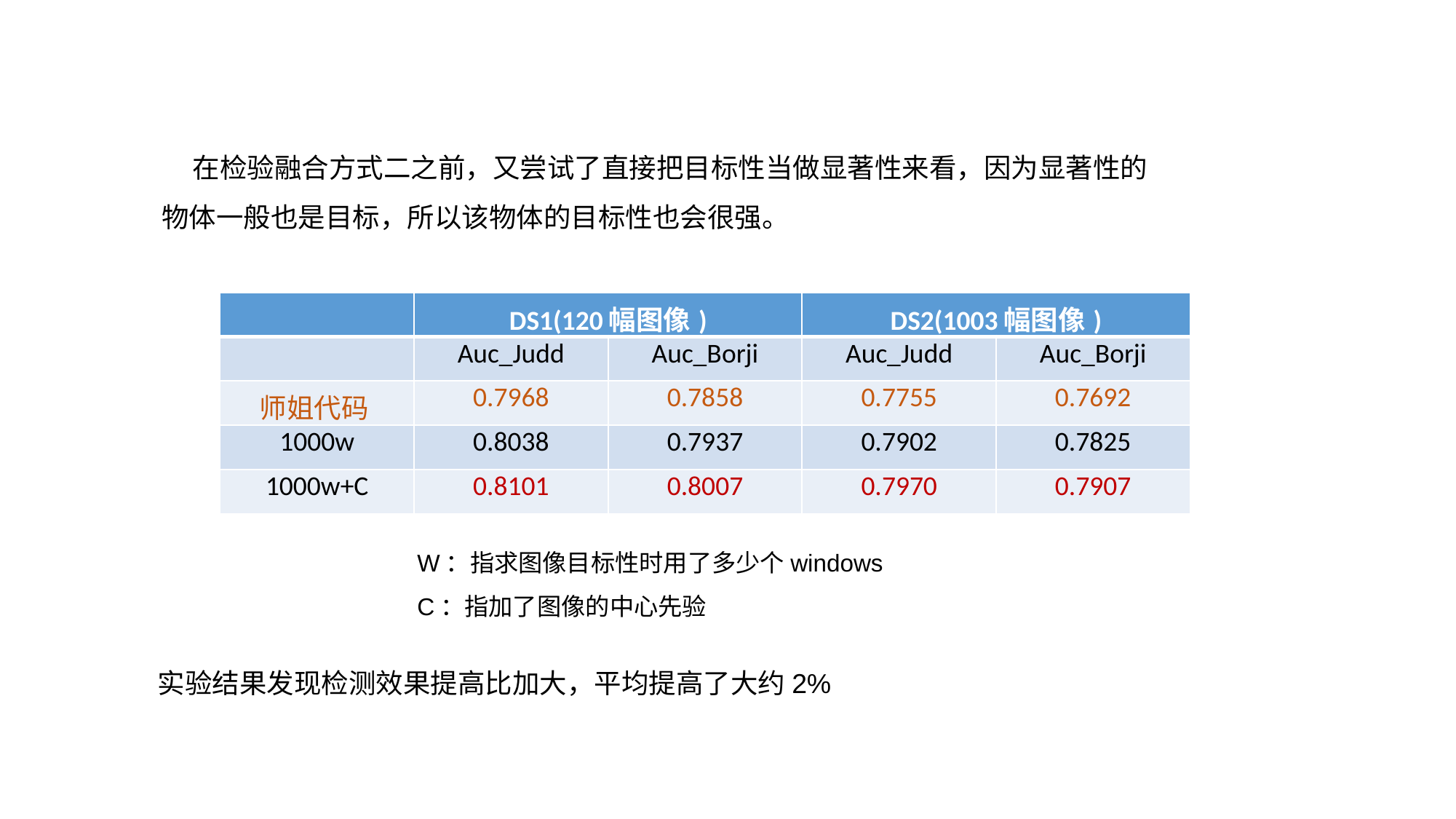

在检验融合方式二之前，又尝试了直接把目标性当做显著性来看，因为显著性的物体一般也是目标，所以该物体的目标性也会很强。
|  | DS1(120幅图像) |  | DS2(1003幅图像) |  |
| --- | --- | --- | --- | --- |
|  | Auc\_Judd | Auc\_Borji | Auc\_Judd | Auc\_Borji |
| 师姐代码 | 0.7968 | 0.7858 | 0.7755 | 0.7692 |
| 1000w | 0.8038 | 0.7937 | 0.7902 | 0.7825 |
| 1000w+C | 0.8101 | 0.8007 | 0.7970 | 0.7907 |
W：指求图像目标性时用了多少个windows
C：指加了图像的中心先验
实验结果发现检测效果提高比加大，平均提高了大约2%